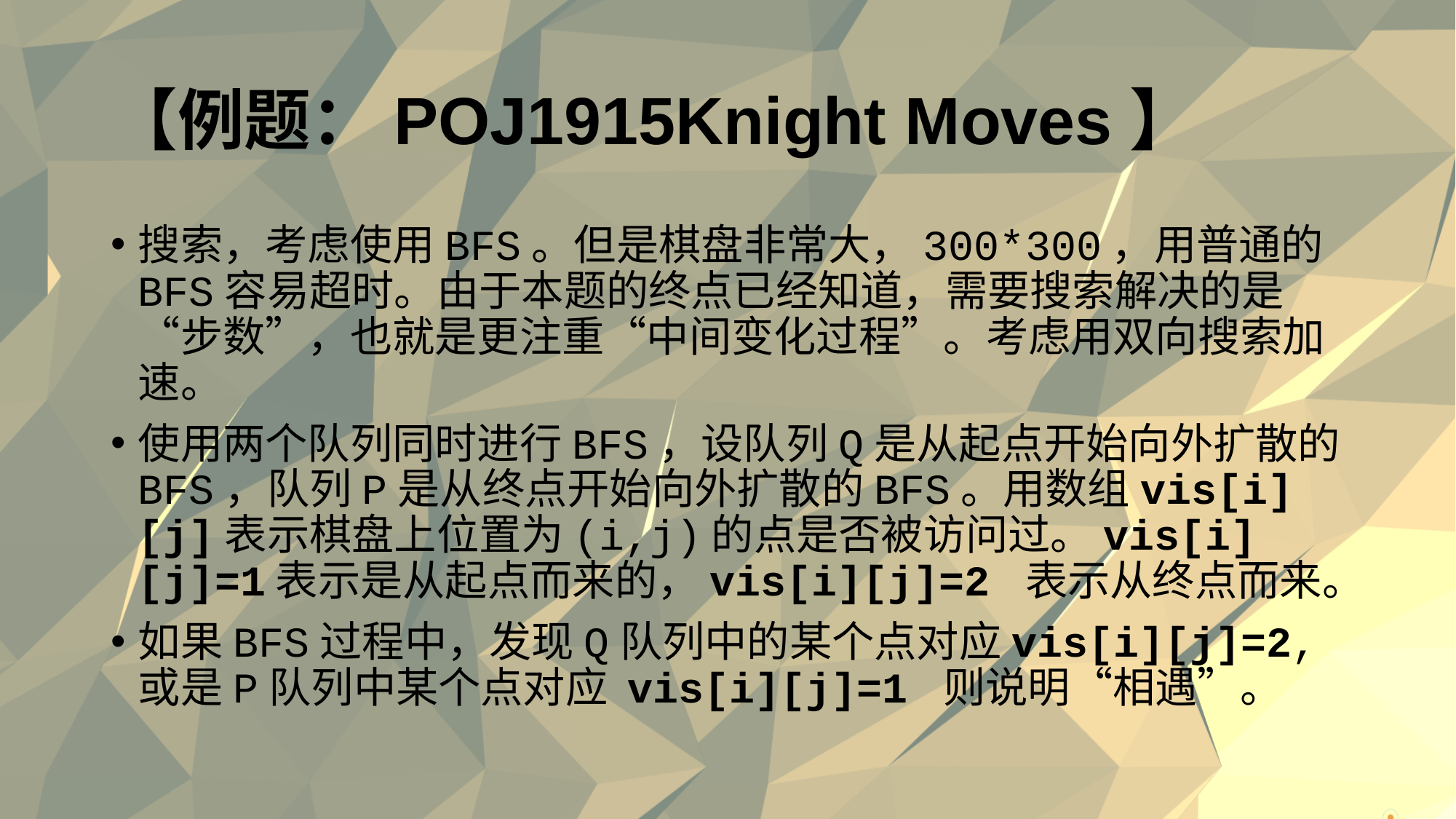

# 【例题：POJ1915Knight Moves】
搜索，考虑使用BFS。但是棋盘非常大，300*300，用普通的BFS容易超时。由于本题的终点已经知道，需要搜索解决的是“步数”，也就是更注重“中间变化过程”。考虑用双向搜索加速。
使用两个队列同时进行BFS，设队列Q是从起点开始向外扩散的BFS，队列P是从终点开始向外扩散的BFS。用数组vis[i][j]表示棋盘上位置为(i,j)的点是否被访问过。vis[i][j]=1表示是从起点而来的，vis[i][j]=2 表示从终点而来。
如果BFS过程中，发现Q队列中的某个点对应vis[i][j]=2,或是P队列中某个点对应 vis[i][j]=1 则说明“相遇”。